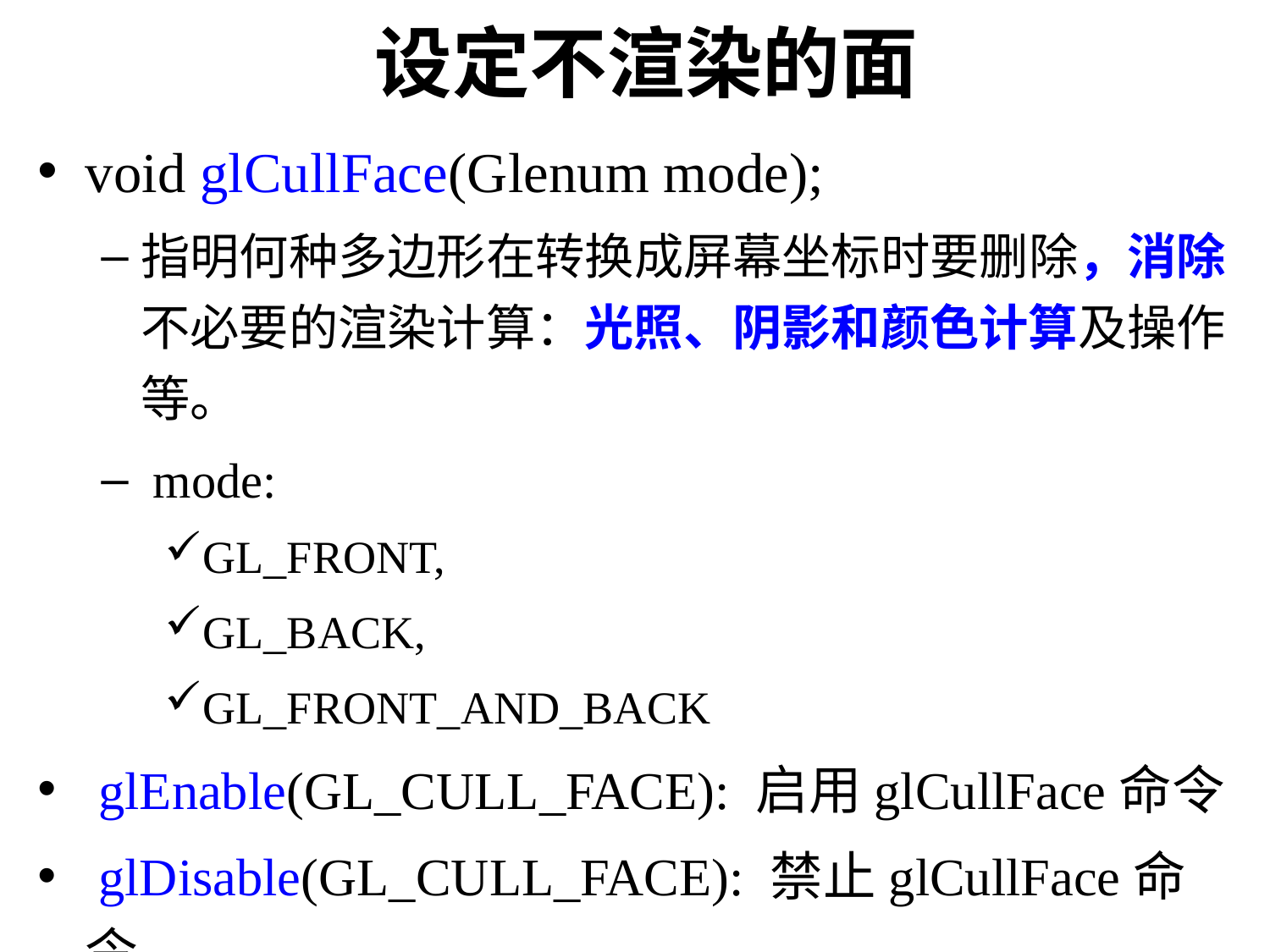

# 设定不渲染的面
void glCullFace(Glenum mode);
指明何种多边形在转换成屏幕坐标时要删除，消除不必要的渲染计算：光照、阴影和颜色计算及操作等。
 mode:
GL_FRONT,
GL_BACK,
GL_FRONT_AND_BACK
 glEnable(GL_CULL_FACE): 启用glCullFace命令
 glDisable(GL_CULL_FACE): 禁止glCullFace命令